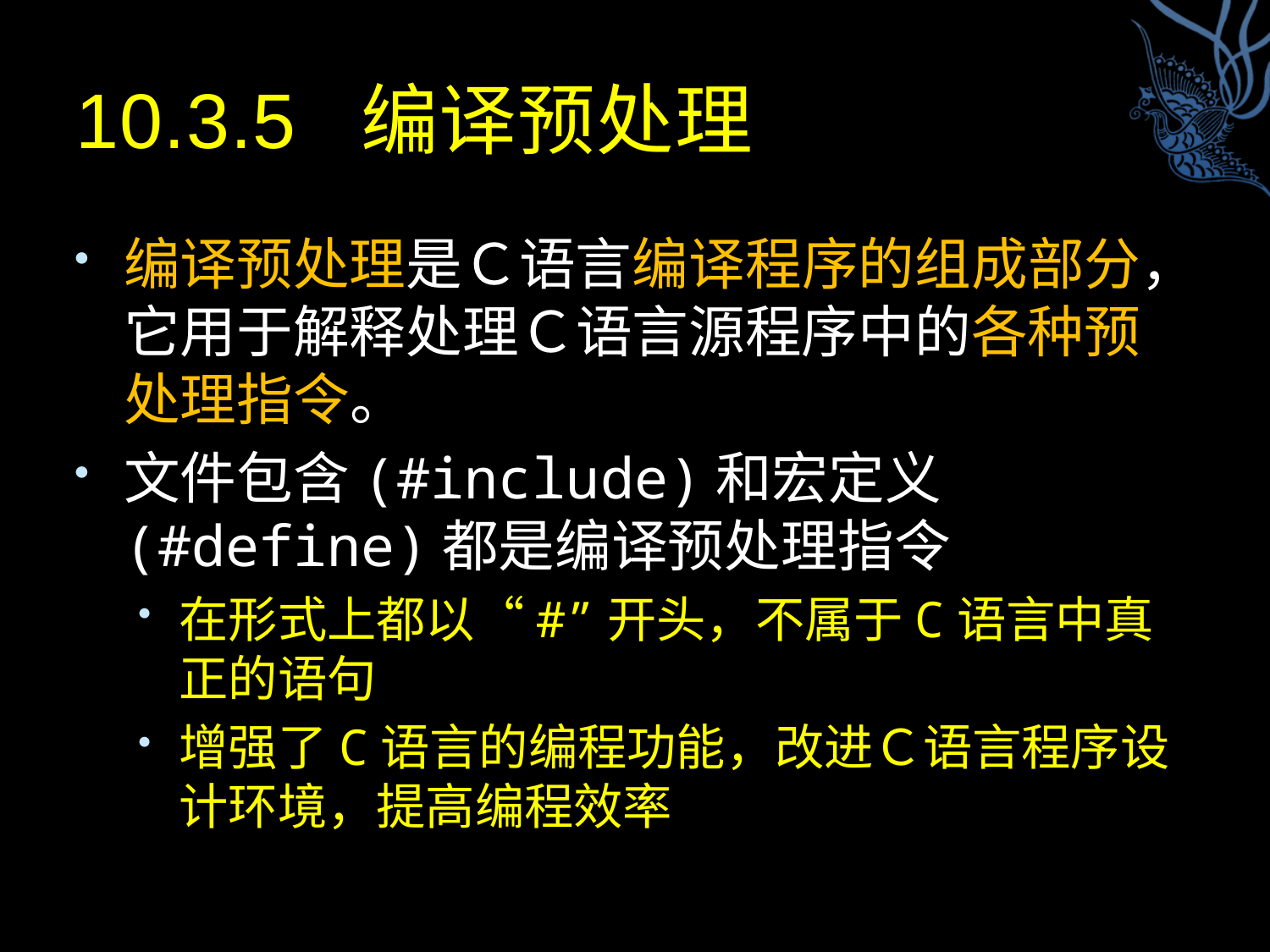

# 10.3.5  编译预处理
编译预处理是Ｃ语言编译程序的组成部分，它用于解释处理Ｃ语言源程序中的各种预处理指令。
文件包含(#include)和宏定义(#define)都是编译预处理指令
在形式上都以“#”开头，不属于C语言中真正的语句
增强了C语言的编程功能，改进Ｃ语言程序设计环境，提高编程效率